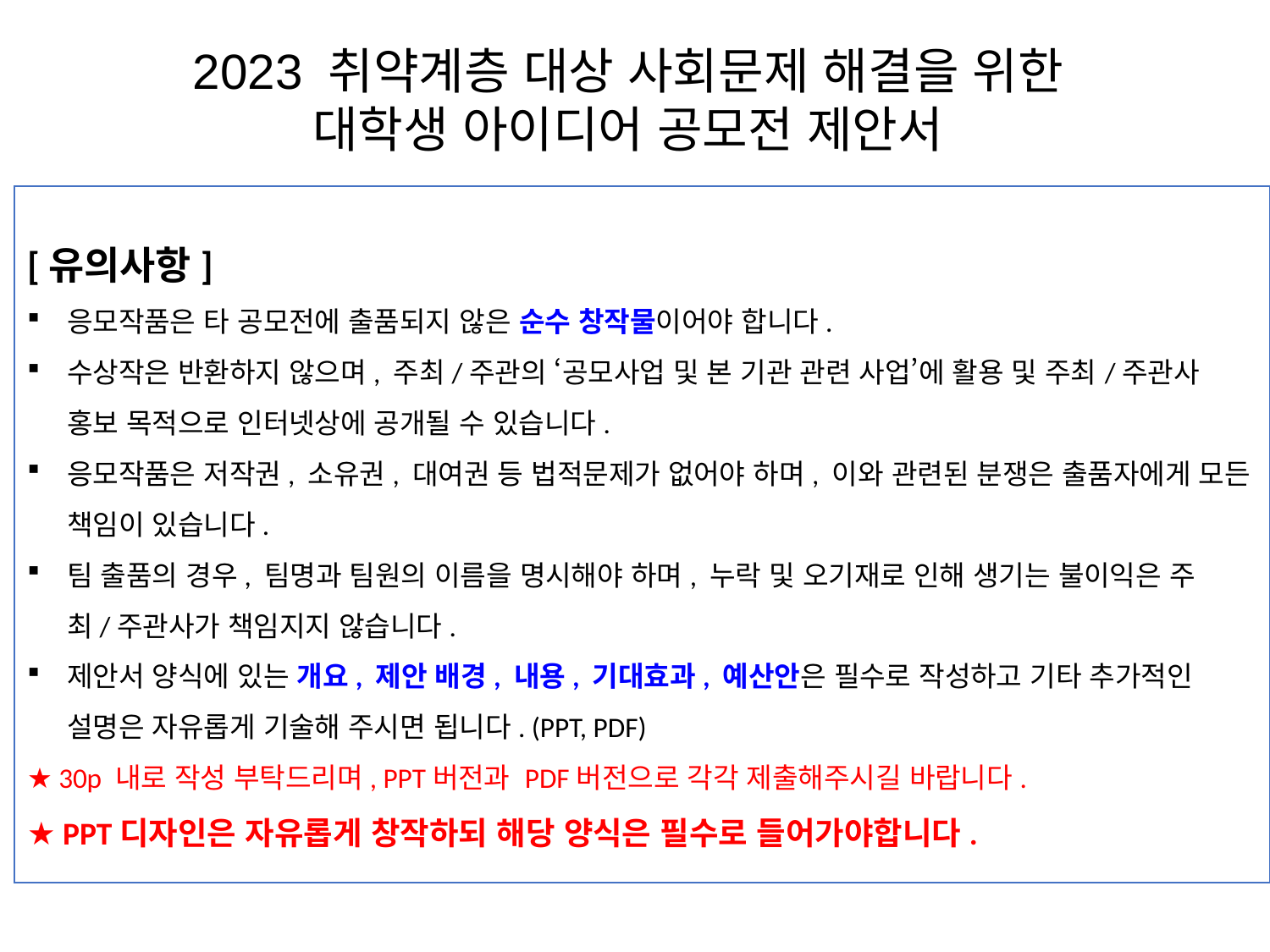

# 2023 취약계층 대상 사회문제 해결을 위한 대학생 아이디어 공모전 제안서
[유의사항]
응모작품은 타 공모전에 출품되지 않은 순수 창작물이어야 합니다.
수상작은 반환하지 않으며, 주최/주관의 ‘공모사업 및 본 기관 관련 사업’에 활용 및 주최/주관사 홍보 목적으로 인터넷상에 공개될 수 있습니다.
응모작품은 저작권, 소유권, 대여권 등 법적문제가 없어야 하며, 이와 관련된 분쟁은 출품자에게 모든 책임이 있습니다.
팀 출품의 경우, 팀명과 팀원의 이름을 명시해야 하며, 누락 및 오기재로 인해 생기는 불이익은 주최/주관사가 책임지지 않습니다.
제안서 양식에 있는 개요, 제안 배경, 내용, 기대효과, 예산안은 필수로 작성하고 기타 추가적인 설명은 자유롭게 기술해 주시면 됩니다. (PPT, PDF)
★ 30p 내로 작성 부탁드리며, PPT버전과 PDF버전으로 각각 제출해주시길 바랍니다.
★ PPT디자인은 자유롭게 창작하되 해당 양식은 필수로 들어가야합니다.